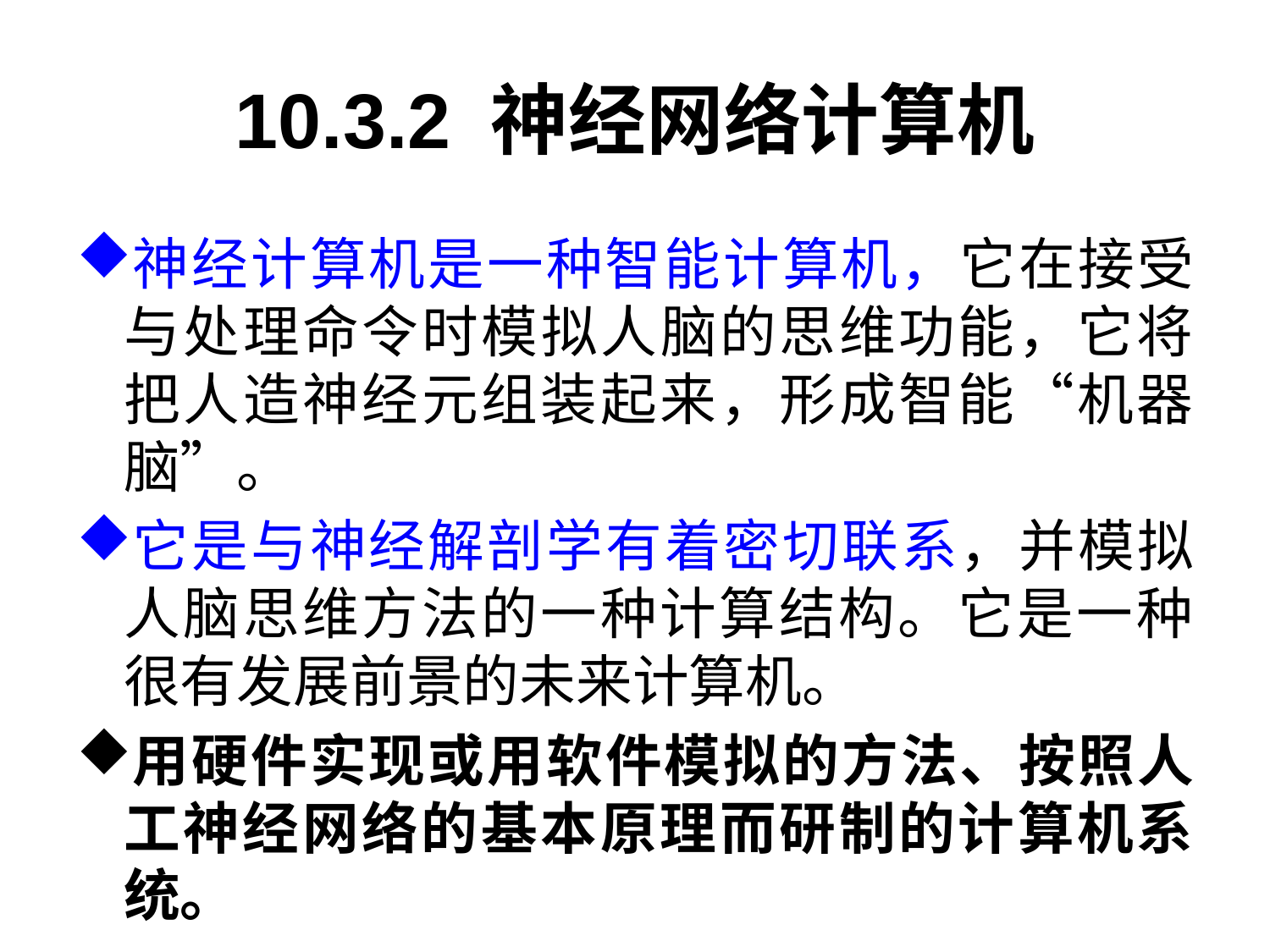

# 10.3.2 神经网络计算机
神经计算机是一种智能计算机，它在接受与处理命令时模拟人脑的思维功能，它将把人造神经元组装起来，形成智能“机器脑”。
它是与神经解剖学有着密切联系，并模拟人脑思维方法的一种计算结构。它是一种很有发展前景的未来计算机。
用硬件实现或用软件模拟的方法、按照人工神经网络的基本原理而研制的计算机系统。